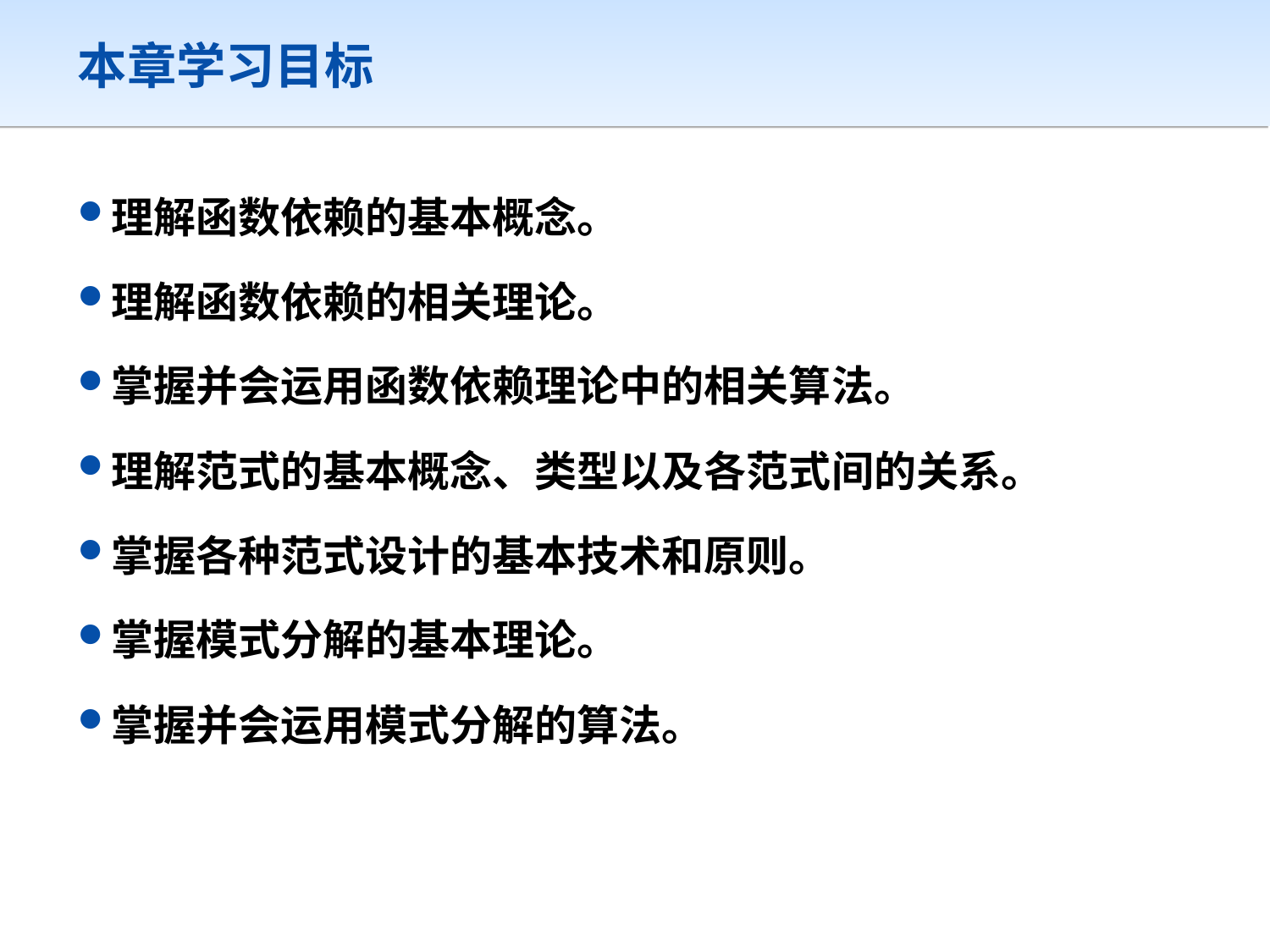

# 本章学习目标
理解函数依赖的基本概念。
理解函数依赖的相关理论。
掌握并会运用函数依赖理论中的相关算法。
理解范式的基本概念、类型以及各范式间的关系。
掌握各种范式设计的基本技术和原则。
掌握模式分解的基本理论。
掌握并会运用模式分解的算法。